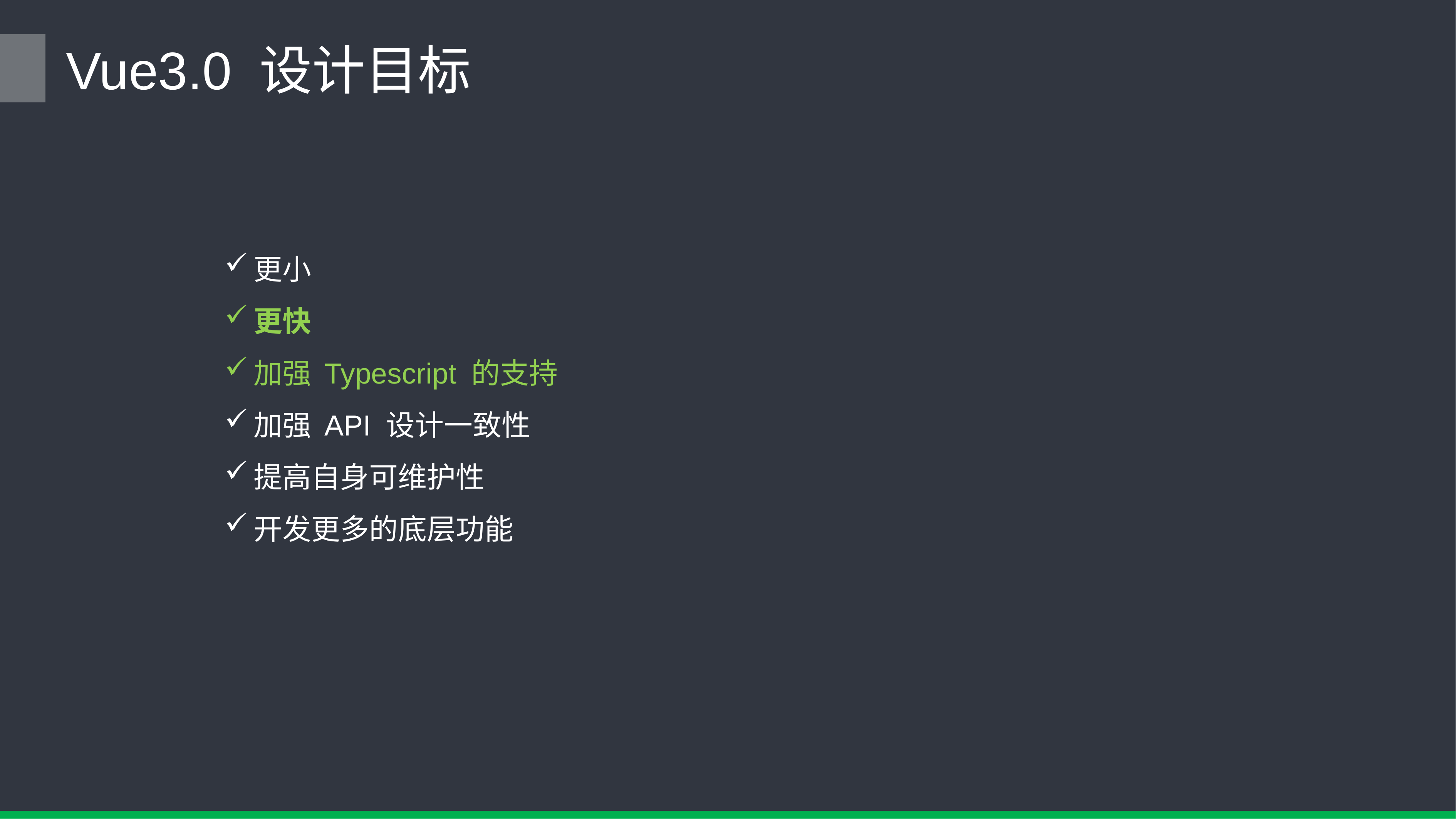

# Vue3.0 设计目标
更小
更快
加强 Typescript 的支持
加强 API 设计一致性
提高自身可维护性
开发更多的底层功能